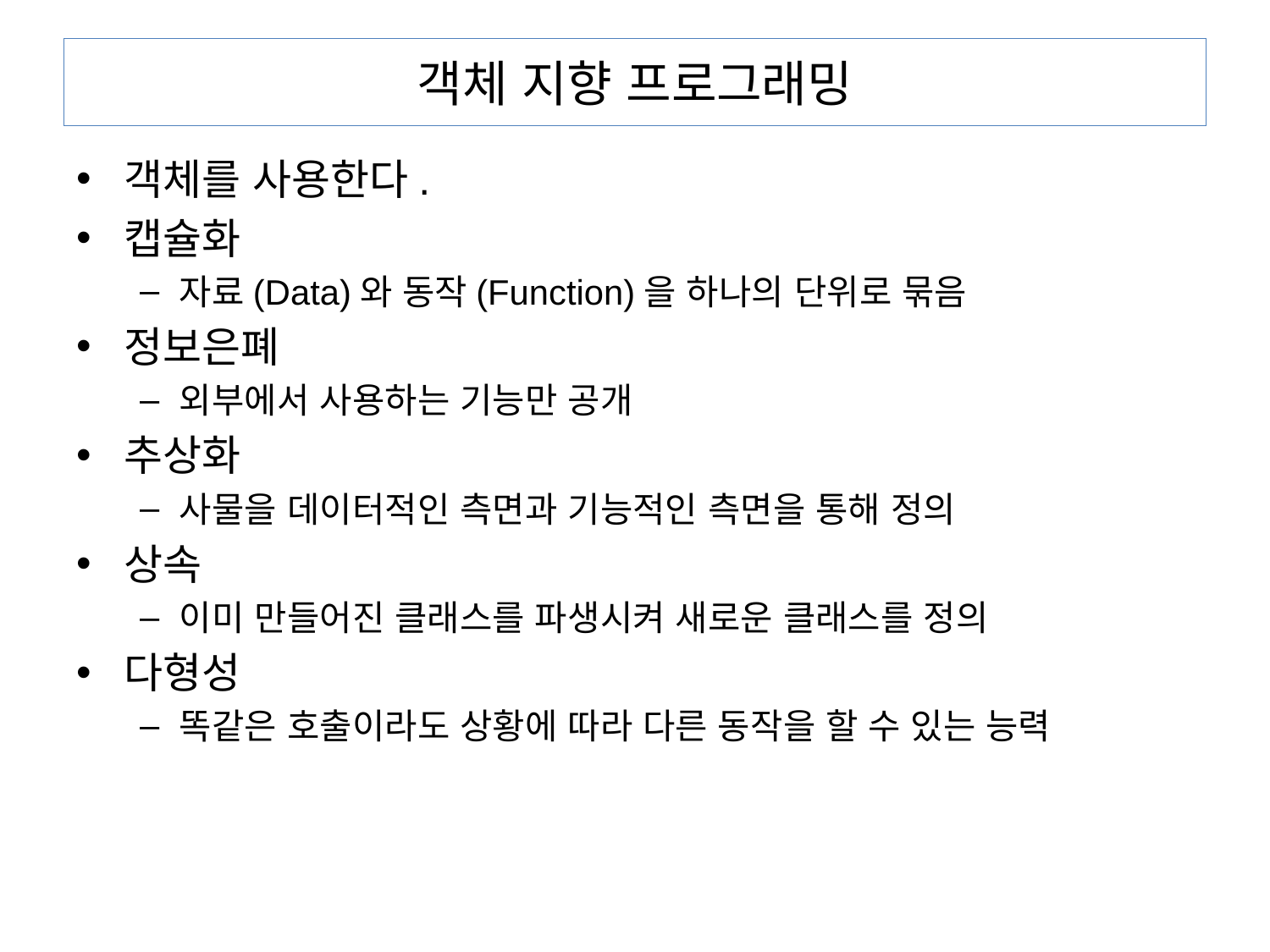

# 객체 지향 프로그래밍
객체를 사용한다.
캡슐화
자료(Data)와 동작(Function)을 하나의 단위로 묶음
정보은폐
외부에서 사용하는 기능만 공개
추상화
사물을 데이터적인 측면과 기능적인 측면을 통해 정의
상속
이미 만들어진 클래스를 파생시켜 새로운 클래스를 정의
다형성
똑같은 호출이라도 상황에 따라 다른 동작을 할 수 있는 능력